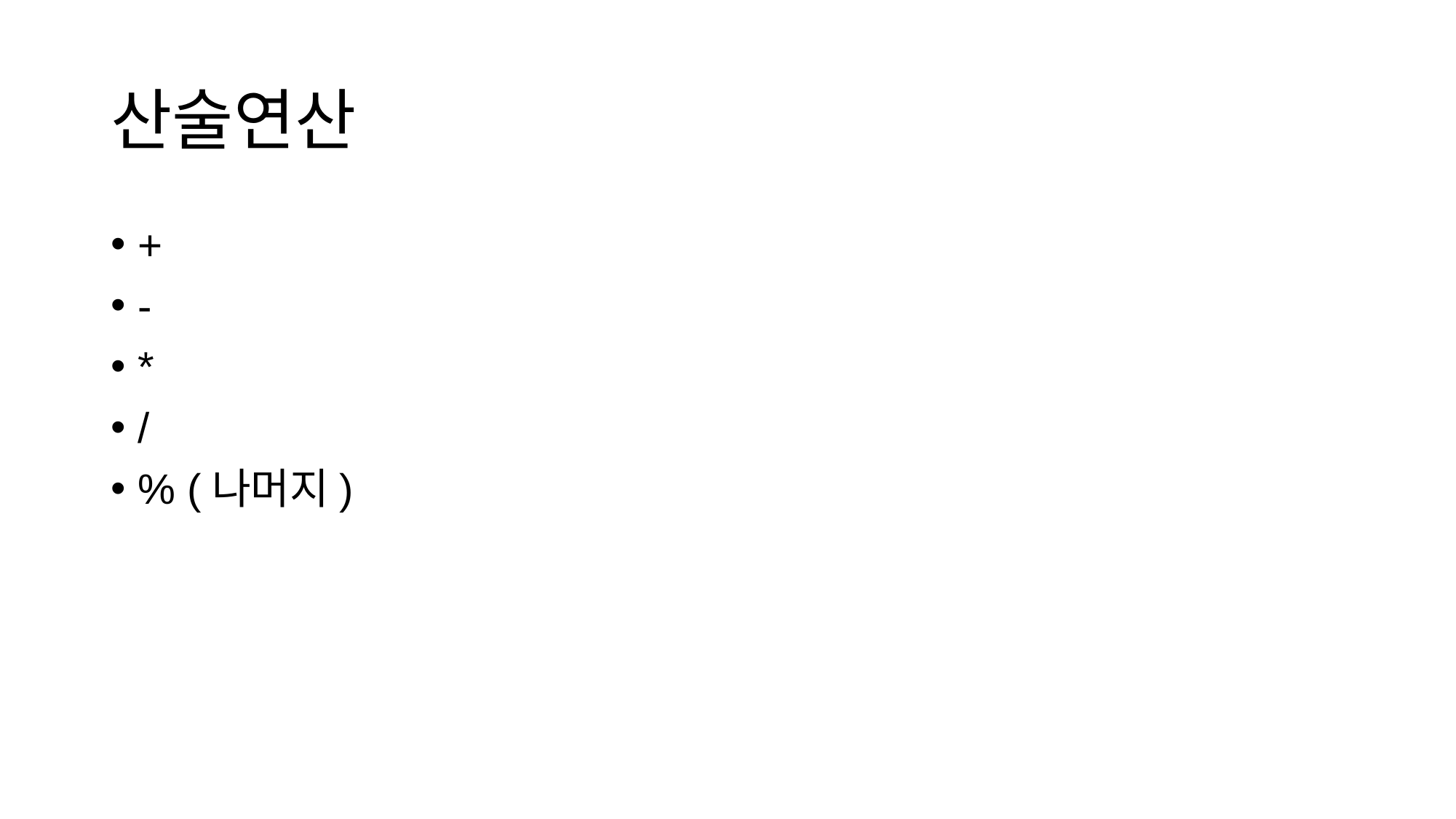

# 산술연산
+
-
*
/
% (나머지)